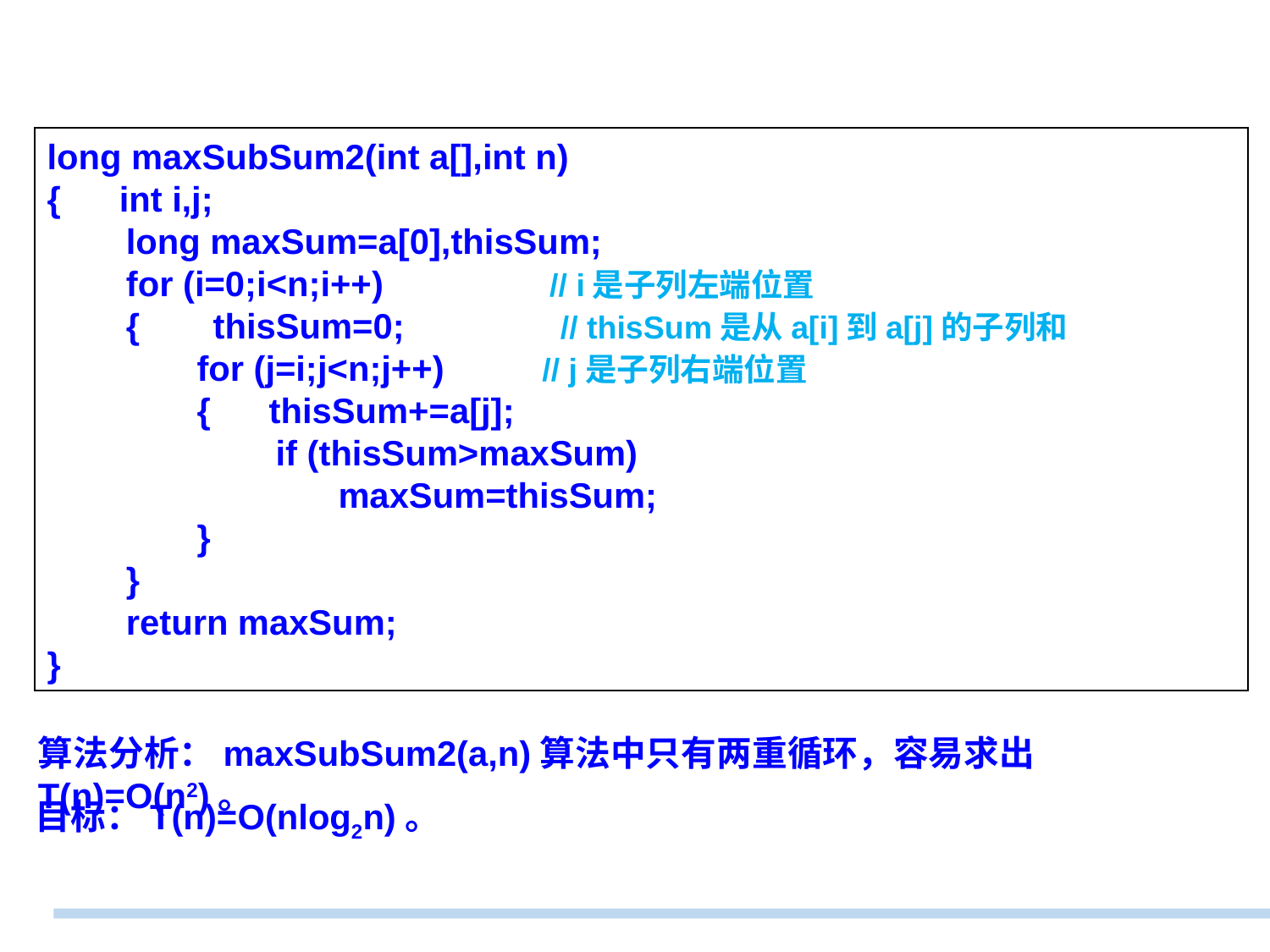

long maxSubSum2(int a[],int n)
{      int i,j;
　　long maxSum=a[0],thisSum;
　　for (i=0;i<n;i++)                 // i是子列左端位置
　　{	    thisSum=0;                // thisSum是从a[i]到a[j]的子列和
　　　　for (j=i;j<n;j++)          // j是子列右端位置
　　　　{      thisSum+=a[j];
　　　　　　 if (thisSum>maxSum)
　　　　　　　　maxSum=thisSum;
　　　　}
　　}
　　return maxSum;
}
算法分析：maxSubSum2(a,n)算法中只有两重循环，容易求出T(n)=O(n2)。
目标：T(n)=O(nlog2n)。